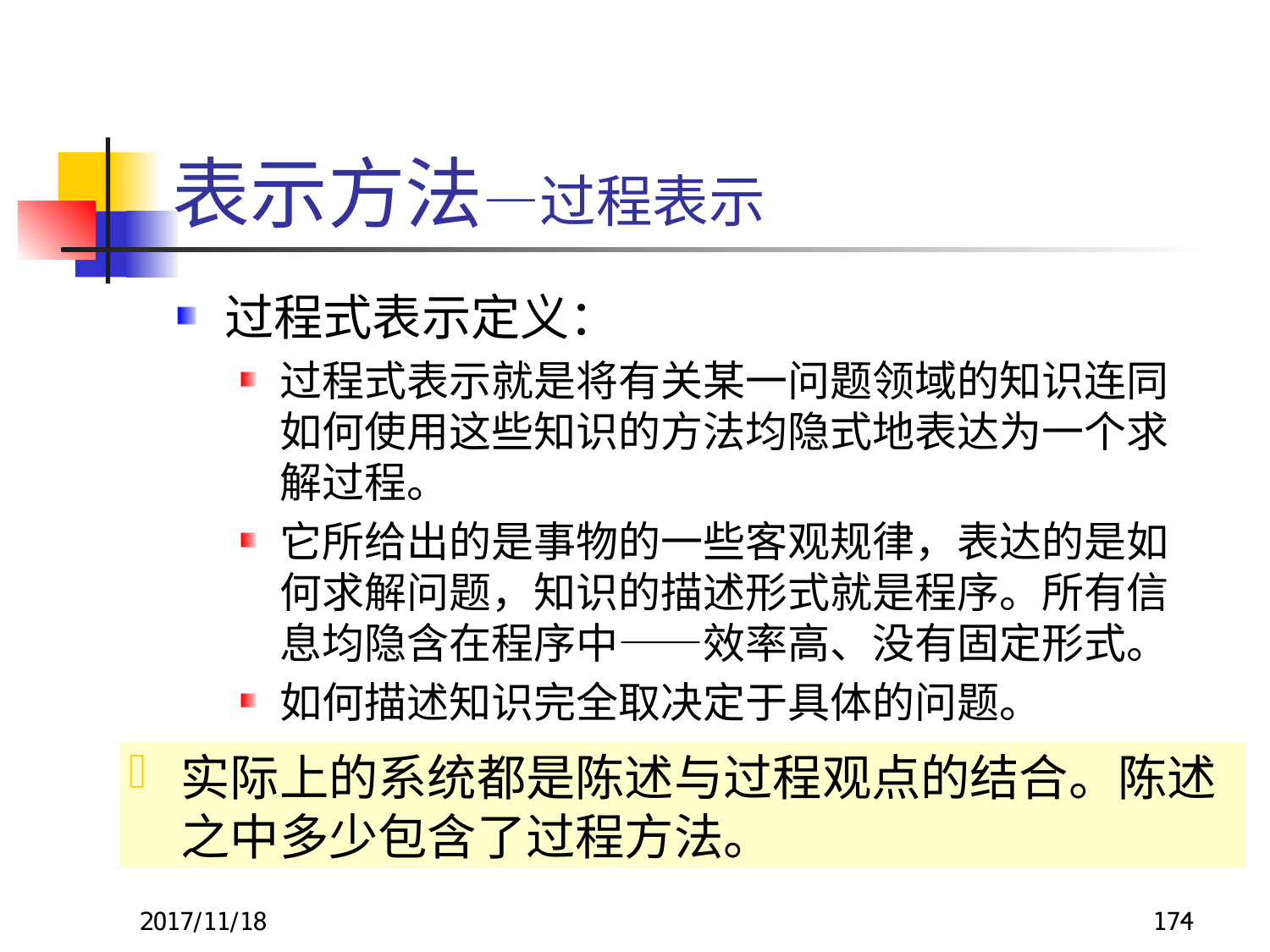

# 表示方法—过程表示
过程式表示定义：
过程式表示就是将有关某一问题领域的知识连同如何使用这些知识的方法均隐式地表达为一个求解过程。
它所给出的是事物的一些客观规律，表达的是如何求解问题，知识的描述形式就是程序。所有信息均隐含在程序中——效率高、没有固定形式。
如何描述知识完全取决定于具体的问题。
实际上的系统都是陈述与过程观点的结合。陈述之中多少包含了过程方法。
2017/11/18
174